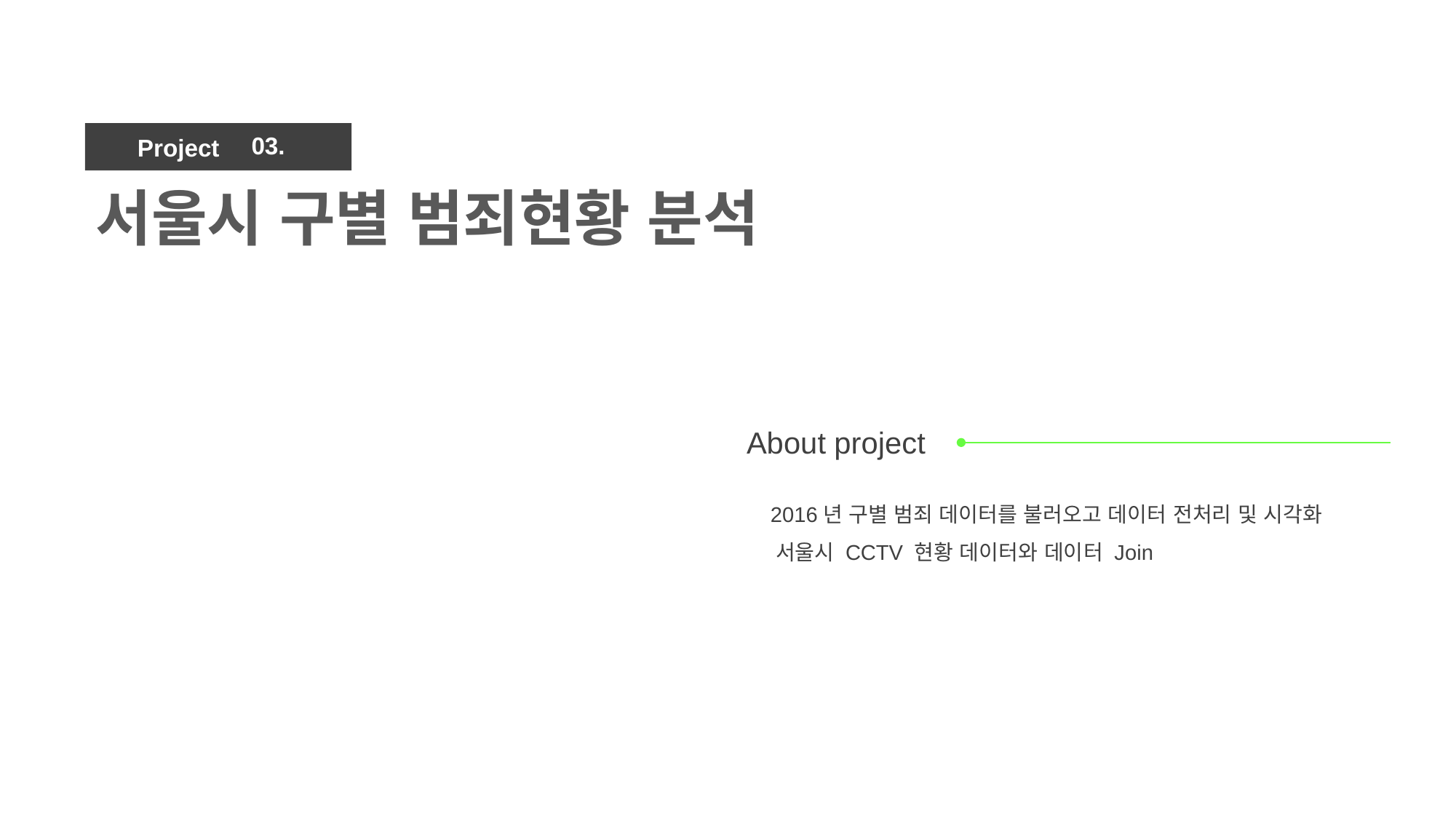

03.
서울시 구별 범죄현황 분석
    2016년 구별 범죄 데이터를 불러오고 데이터 전처리 및 시각화
    서울시 CCTV 현황 데이터와 데이터 Join